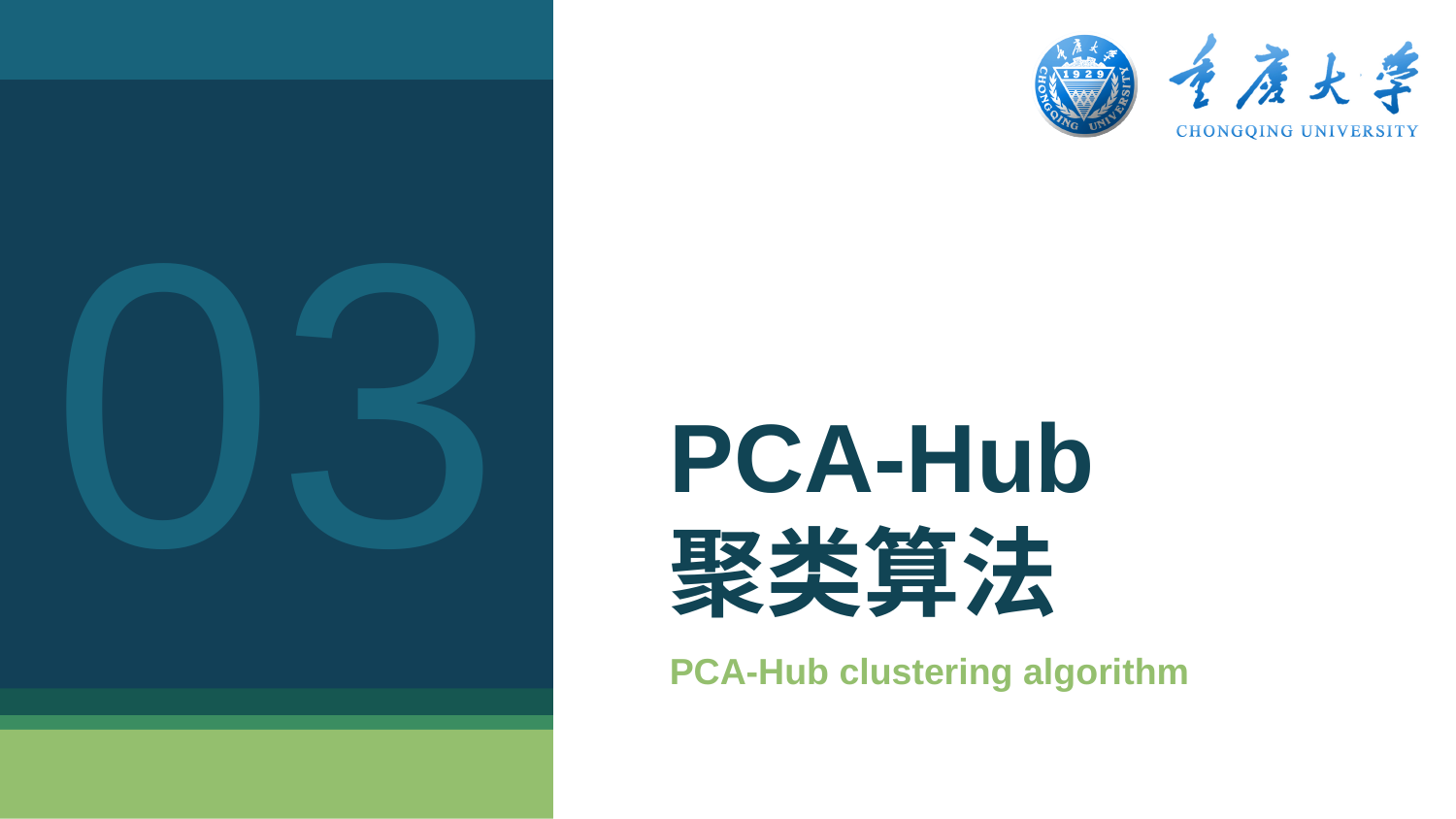

03
# PCA-Hub 聚类算法
PCA-Hub clustering algorithm